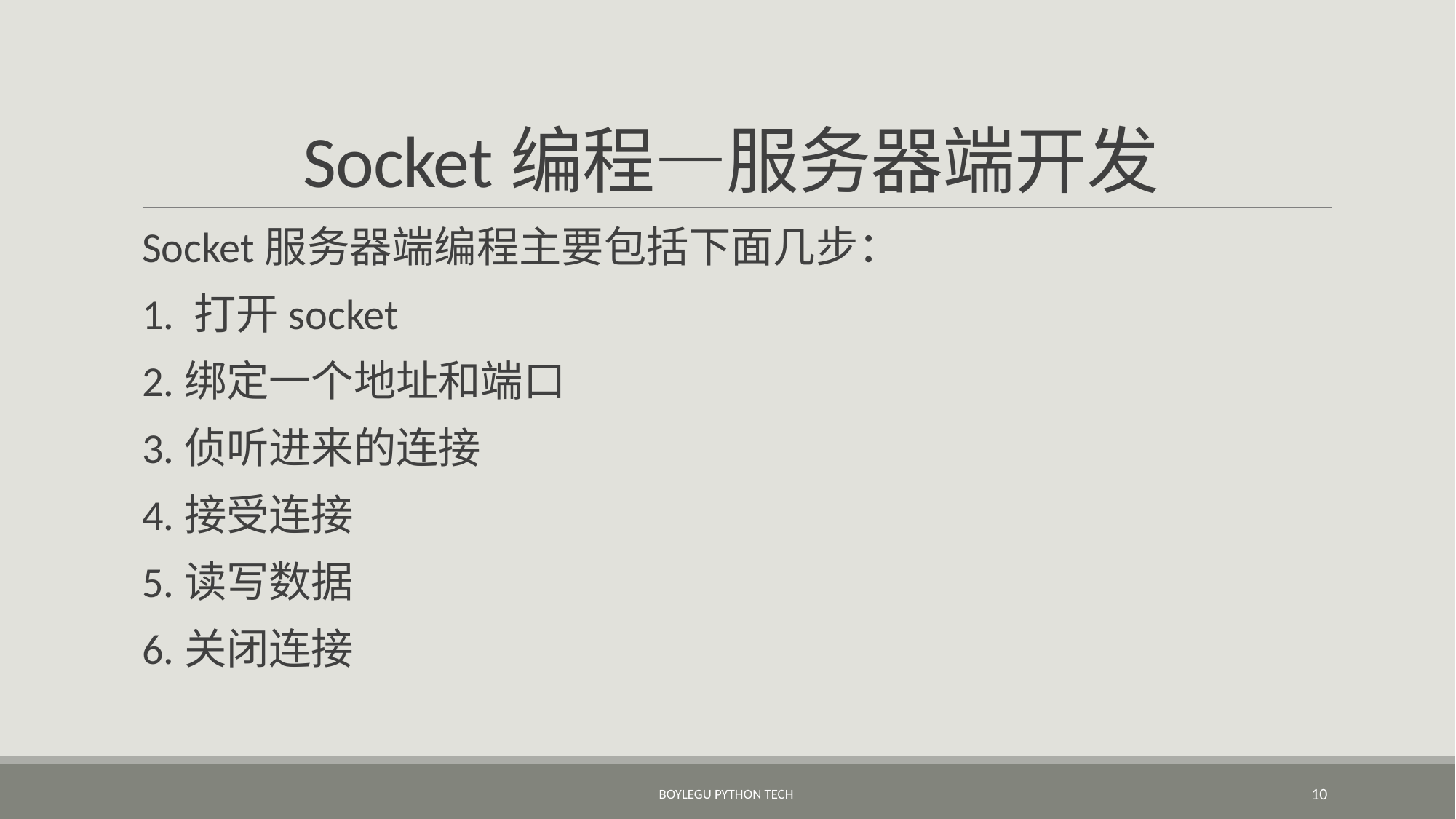

# Socket编程—服务器端开发
Socket服务器端编程主要包括下面几步：
1. 打开socket
2.绑定一个地址和端口
3.侦听进来的连接
4.接受连接
5.读写数据
6.关闭连接
BoyleGu Python Tech
10